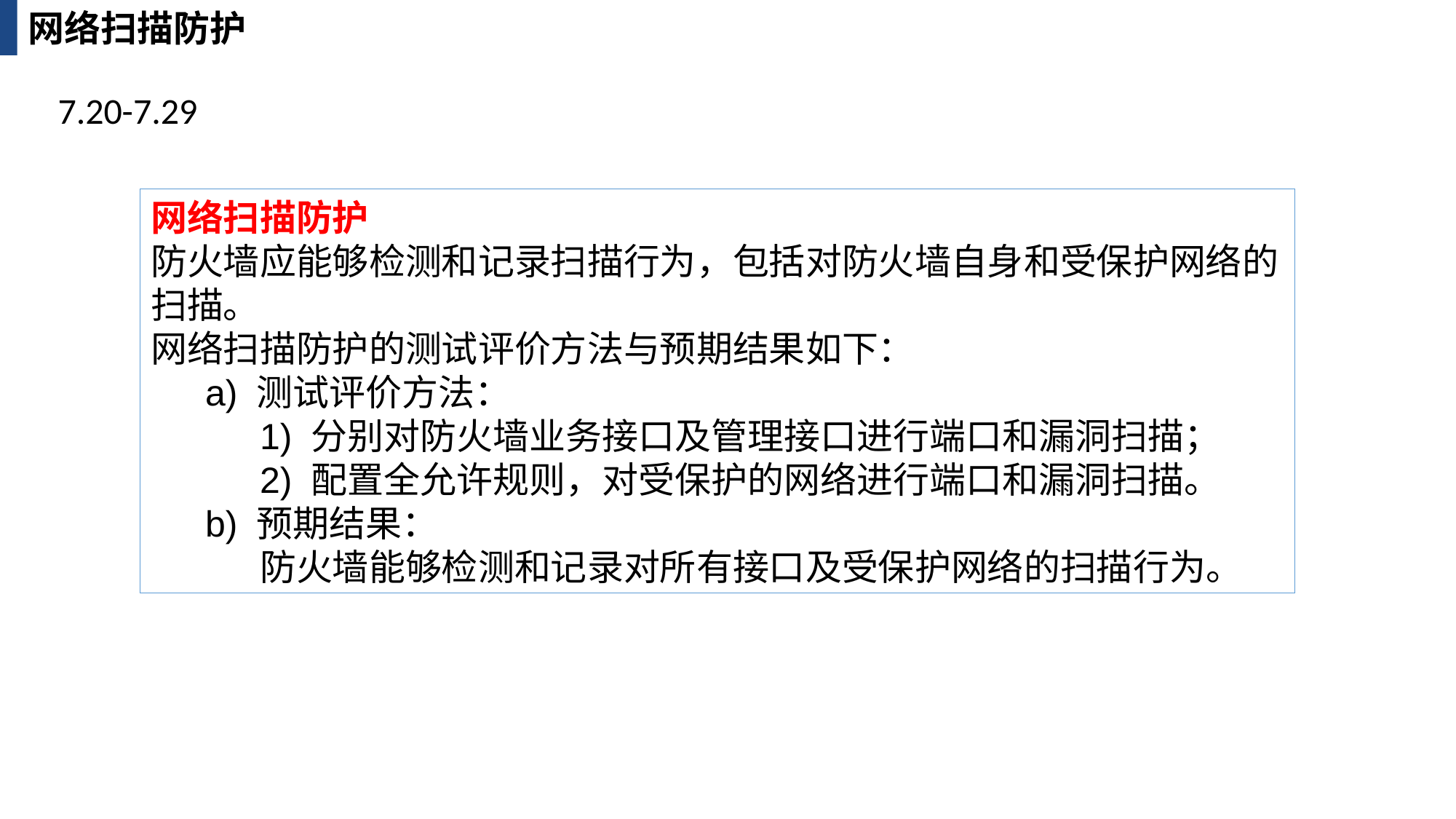

网络扫描防护
7.20-7.29
网络扫描防护
防火墙应能够检测和记录扫描行为，包括对防火墙自身和受保护网络的扫描。
网络扫描防护的测试评价方法与预期结果如下：
a) 测试评价方法：
1) 分别对防火墙业务接口及管理接口进行端口和漏洞扫描；
2) 配置全允许规则，对受保护的网络进行端口和漏洞扫描。
b) 预期结果：
防火墙能够检测和记录对所有接口及受保护网络的扫描行为。